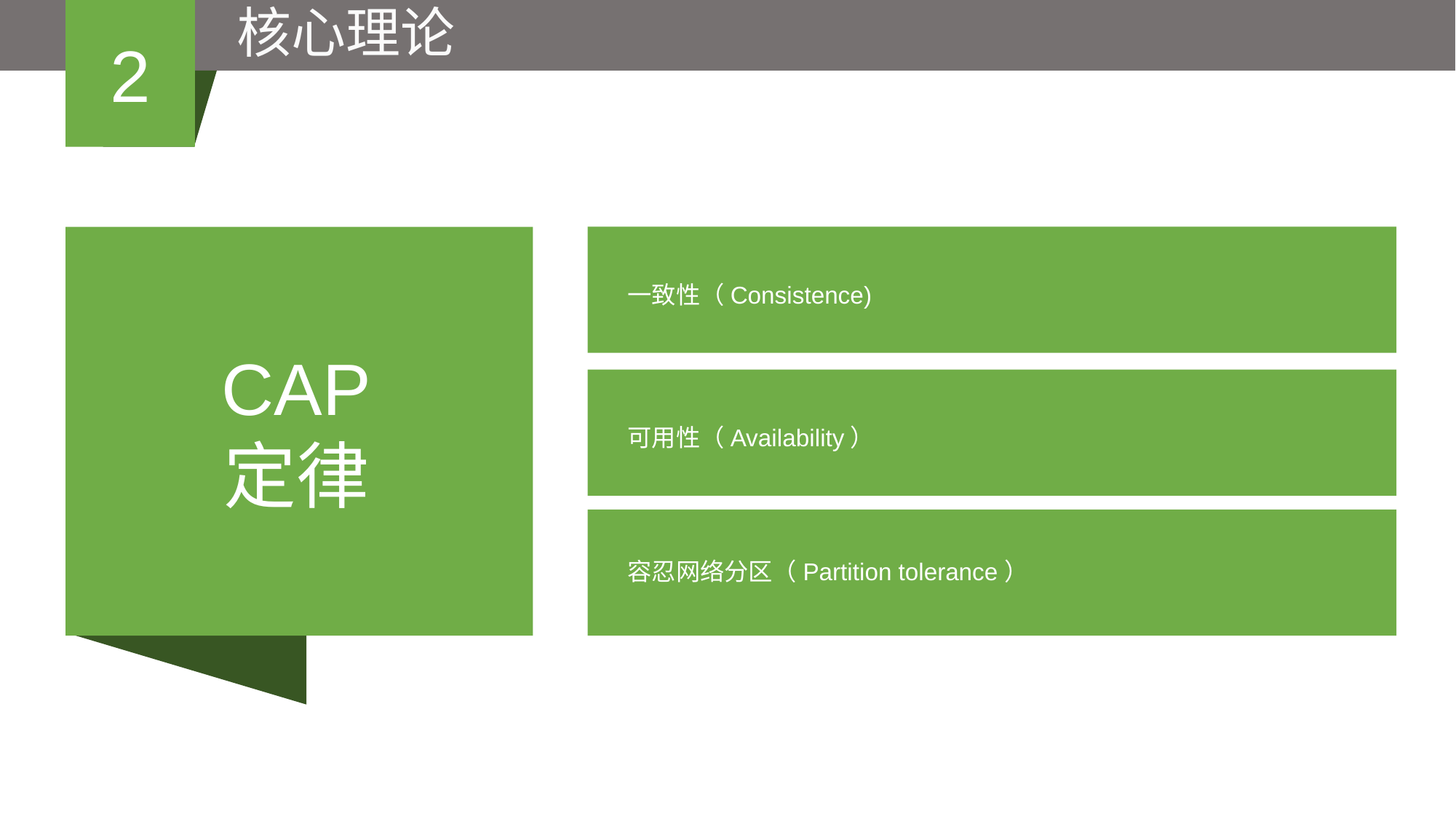

核心理论
2

一致性（Consistence)
CAP
定律

可用性（Availability）
容忍网络分区（Partition tolerance）